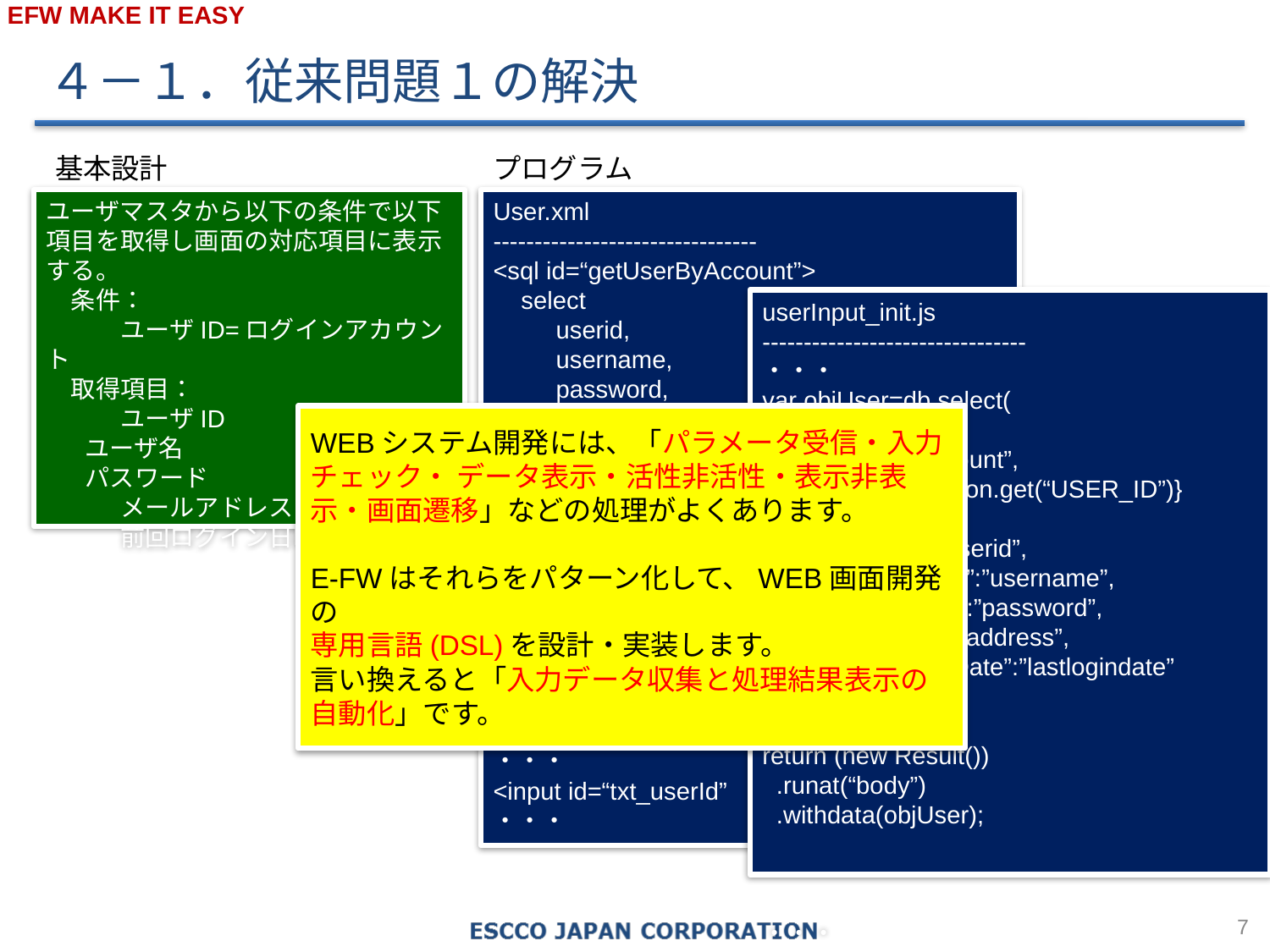

４－１．従来問題１の解決
基本設計
プログラム
User.xml
--------------------------------
<sql id=“getUserByAccount”>
    select
         userid,
         username,
         password,
         mailaddress,
         lastlogindate
    from
         m_user
    where
         userid=:account
</sql>
userInput_init.js
--------------------------------
・・・
var objUser=db.select(
    “User”,
    “getUserByAccount”,
    {“account”:session.get(“USER_ID”)}
  ).map({
    “#txt_userId”:”userid”,
    “#txt_userName”:”username”,
    “#txt_password”:”password”,
    “#txt_mail”:”mailaddress”,
    “#txt_lastLoginDate”:”lastlogindate”
  }).getSingle();

return (new Result())
  .runat(“body”)
  .withdata(objUser);

・・・
userInput.jsp
--------------------------------
・・・
<input id=“txt_userId”
・・・
ユーザマスタから以下の条件で以下項目を取得し画面の対応項目に表示する。
　条件：
　　　ユーザID=ログインアカウント
　取得項目：
　　　ユーザID
      ユーザ名
      パスワード
　　　メールアドレス
　　　前回ログイン日時
WEBシステム開発には、「パラメータ受信・入力チェック・ データ表示・活性非活性・表示非表示・画面遷移」などの処理がよくあります。

E-FWはそれらをパターン化して、WEB画面開発の
専用言語(DSL)を設計・実装します。
言い換えると「入力データ収集と処理結果表示の自動化」です。
7